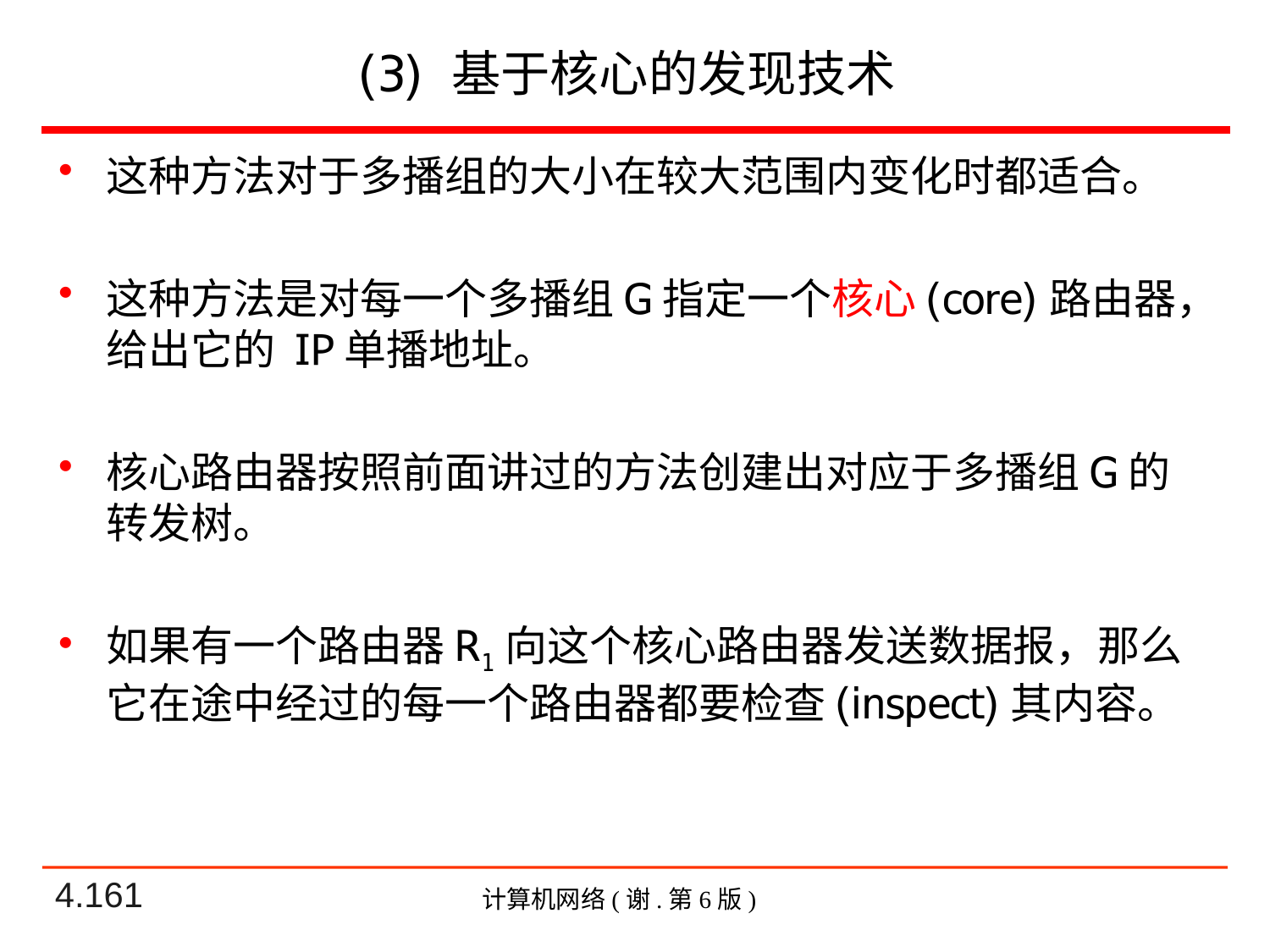

# (3) 基于核心的发现技术
这种方法对于多播组的大小在较大范围内变化时都适合。

这种方法是对每一个多播组G指定一个核心(core)路由器，给出它的 IP单播地址。

核心路由器按照前面讲过的方法创建出对应于多播组G的转发树。

如果有一个路由器R1向这个核心路由器发送数据报，那么它在途中经过的每一个路由器都要检查(inspect)其内容。